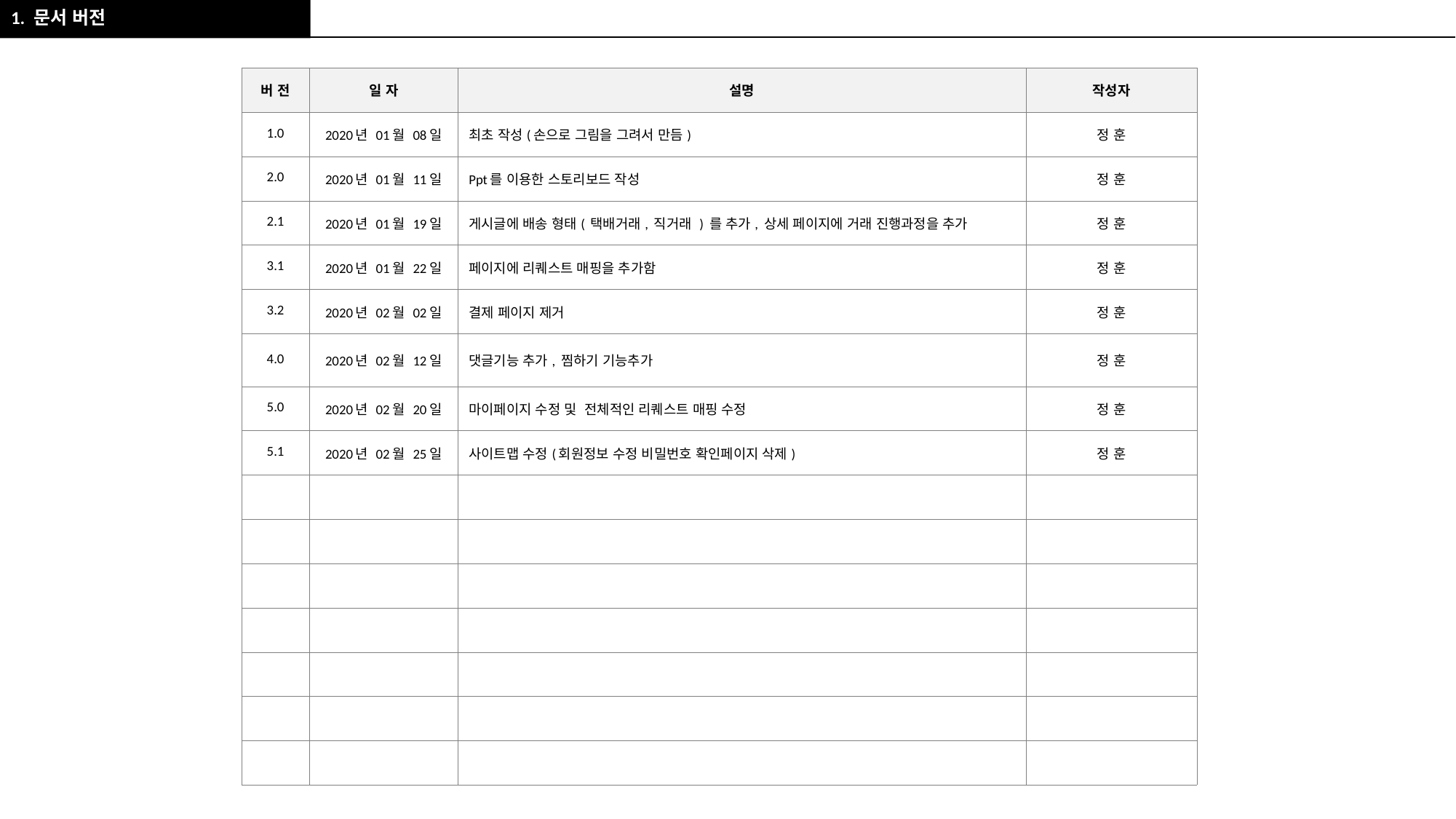

1. 문서 버전
| 버 전 | 일 자 | 설명 | 작성자 |
| --- | --- | --- | --- |
| 1.0 | 2020년 01월 08일 | 최초 작성(손으로 그림을 그려서 만듬) | 정 훈 |
| 2.0 | 2020년 01월 11일 | Ppt를 이용한 스토리보드 작성 | 정 훈 |
| 2.1 | 2020년 01월 19일 | 게시글에 배송 형태( 택배거래, 직거래 ) 를 추가, 상세 페이지에 거래 진행과정을 추가 | 정 훈 |
| 3.1 | 2020년 01월 22일 | 페이지에 리퀘스트 매핑을 추가함 | 정 훈 |
| 3.2 | 2020년 02월 02일 | 결제 페이지 제거 | 정 훈 |
| 4.0 | 2020년 02월 12일 | 댓글기능 추가, 찜하기 기능추가 | 정 훈 |
| 5.0 | 2020년 02월 20일 | 마이페이지 수정 및 전체적인 리퀘스트 매핑 수정 | 정 훈 |
| 5.1 | 2020년 02월 25일 | 사이트맵 수정(회원정보 수정 비밀번호 확인페이지 삭제) | 정 훈 |
|  |  |  |  |
|  |  |  |  |
|  |  |  |  |
|  |  |  |  |
|  |  |  |  |
|  |  |  |  |
|  |  |  |  |